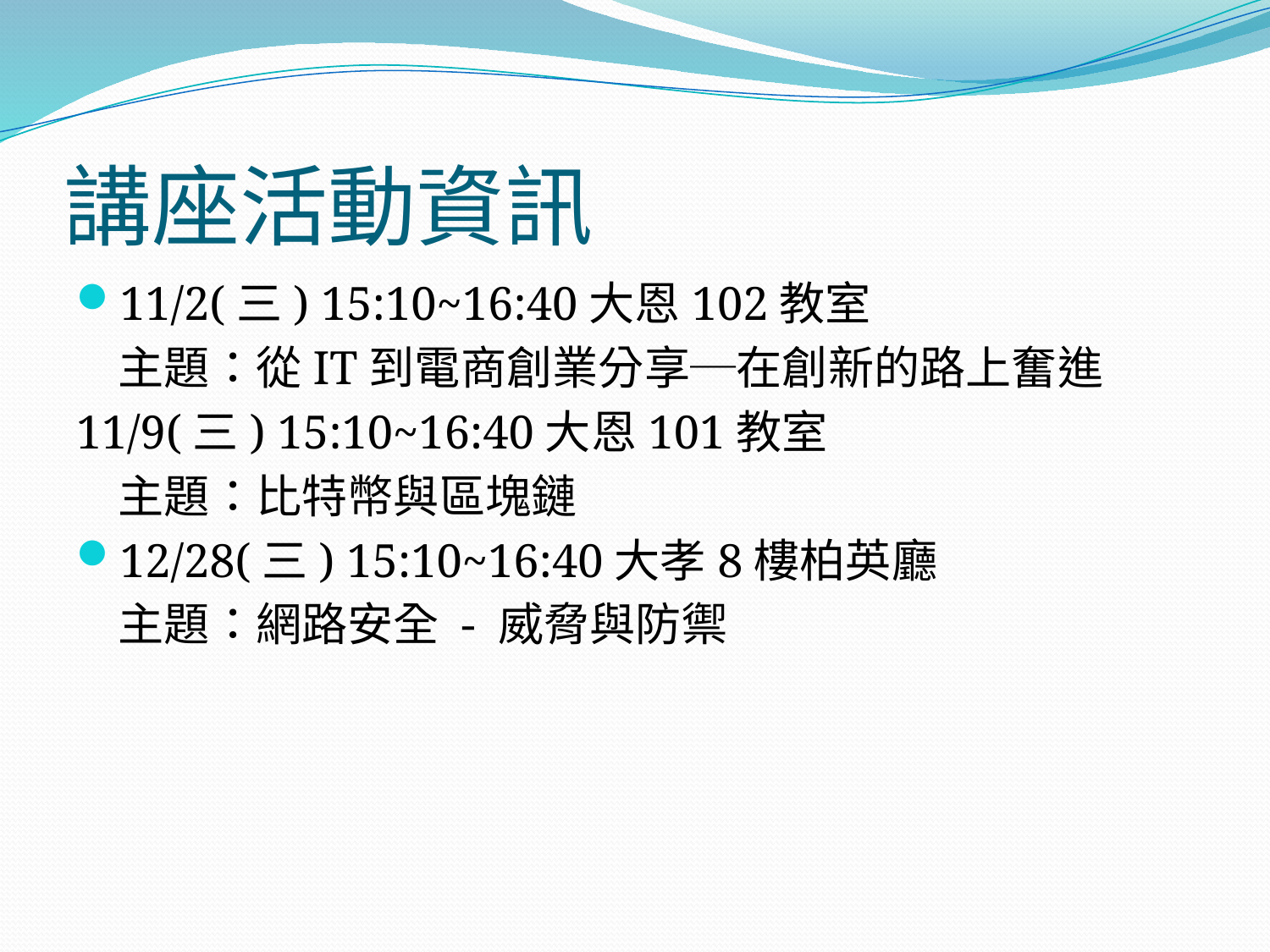

# 講座活動資訊
11/2(三) 15:10~16:40大恩102教室
   主題：從IT到電商創業分享─在創新的路上奮進
11/9(三) 15:10~16:40大恩101教室
   主題：比特幣與區塊鏈
12/28(三) 15:10~16:40大孝8樓柏英廳
   主題：網路安全 - 威脅與防禦